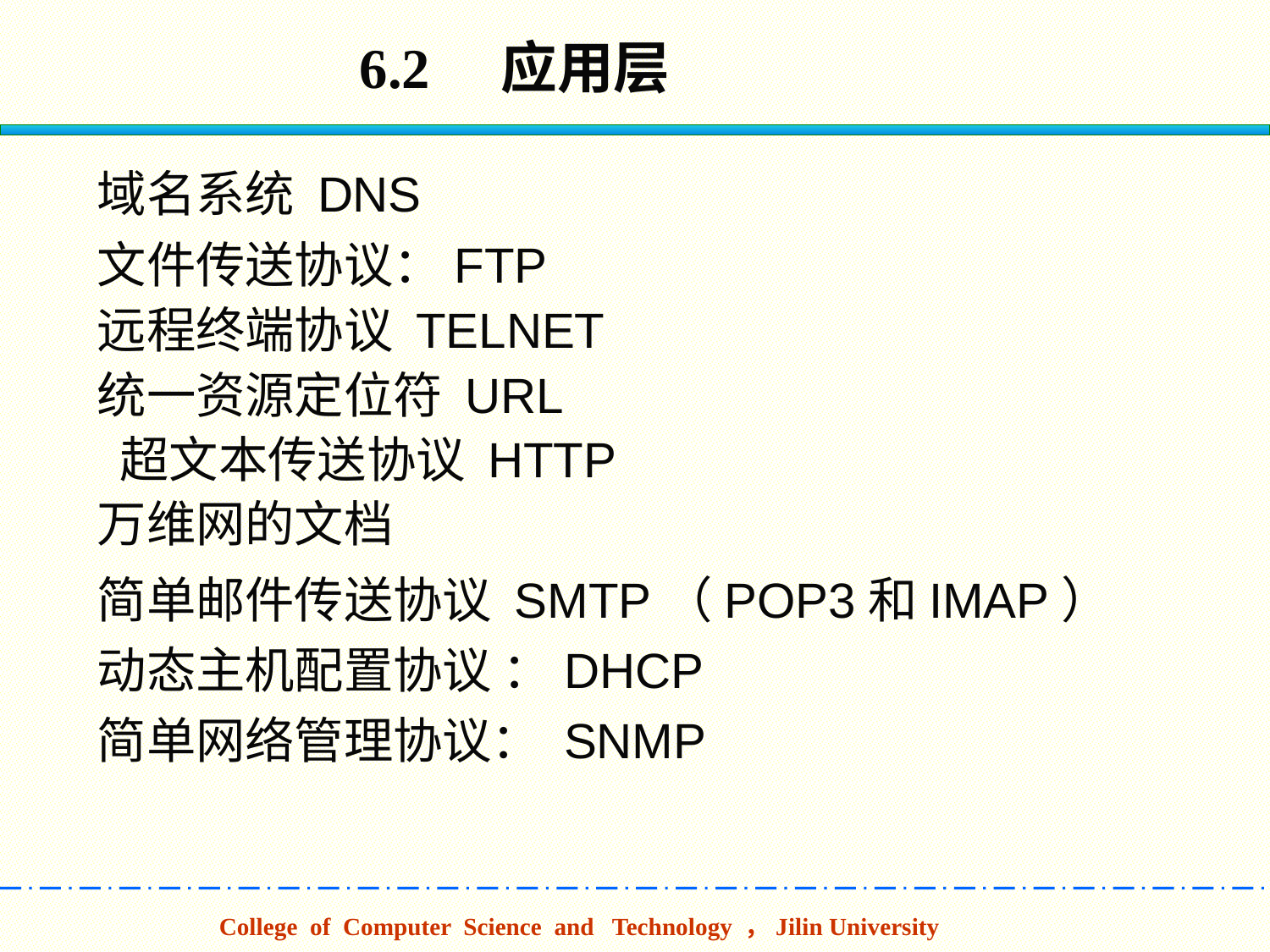

6.2    应用层
域名系统 DNS
文件传送协议：FTP
远程终端协议 TELNET
统一资源定位符 URL
 超文本传送协议 HTTP
万维网的文档
简单邮件传送协议 SMTP（POP3和IMAP）
动态主机配置协议 ：DHCP
简单网络管理协议： SNMP